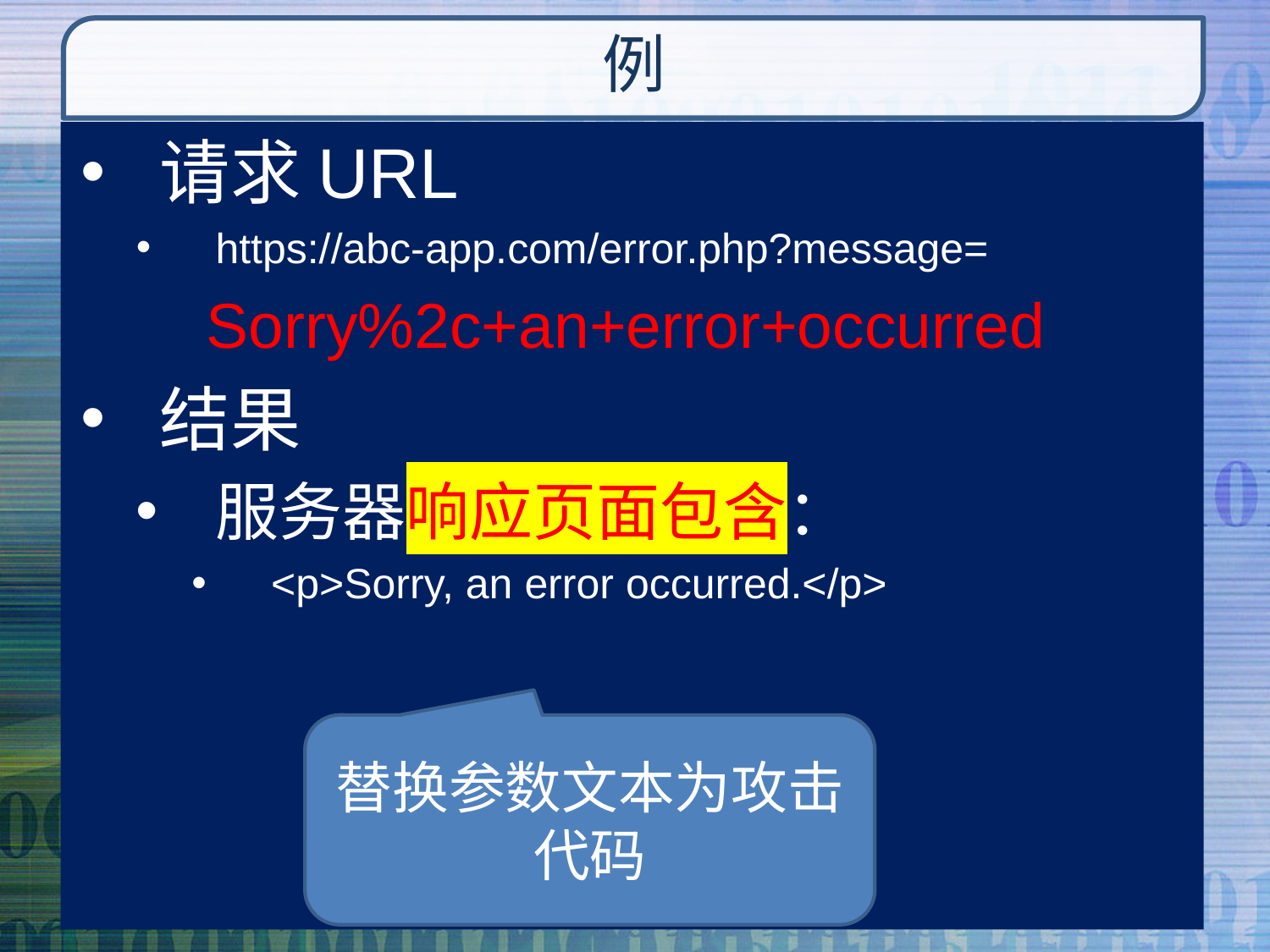

# 例
请求URL
https://abc-app.com/error.php?message=
    Sorry%2c+an+error+occurred
结果
服务器响应页面包含：
<p>Sorry, an error occurred.</p>
替换参数文本为攻击代码